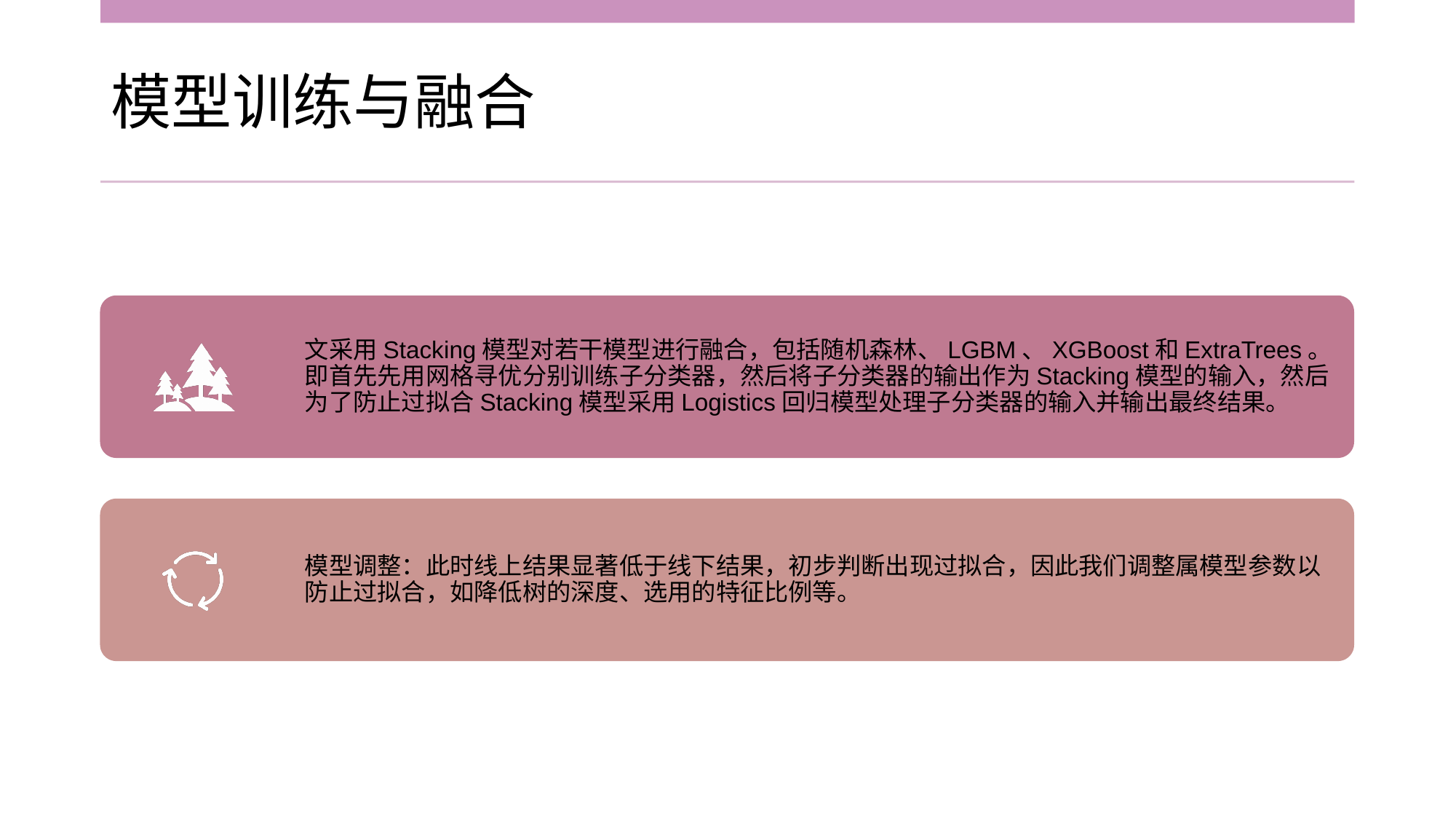

# 模型训练与融合

文采用Stacking模型对若干模型进行融合，包括随机森林、LGBM、XGBoost和ExtraTrees。即首先先用网格寻优分别训练子分类器，然后将子分类器的输出作为Stacking模型的输入，然后为了防止过拟合Stacking模型采用Logistics回归模型处理子分类器的输入并输出最终结果。
模型调整：此时线上结果显著低于线下结果，初步判断出现过拟合，因此我们调整属模型参数以防止过拟合，如降低树的深度、选用的特征比例等。